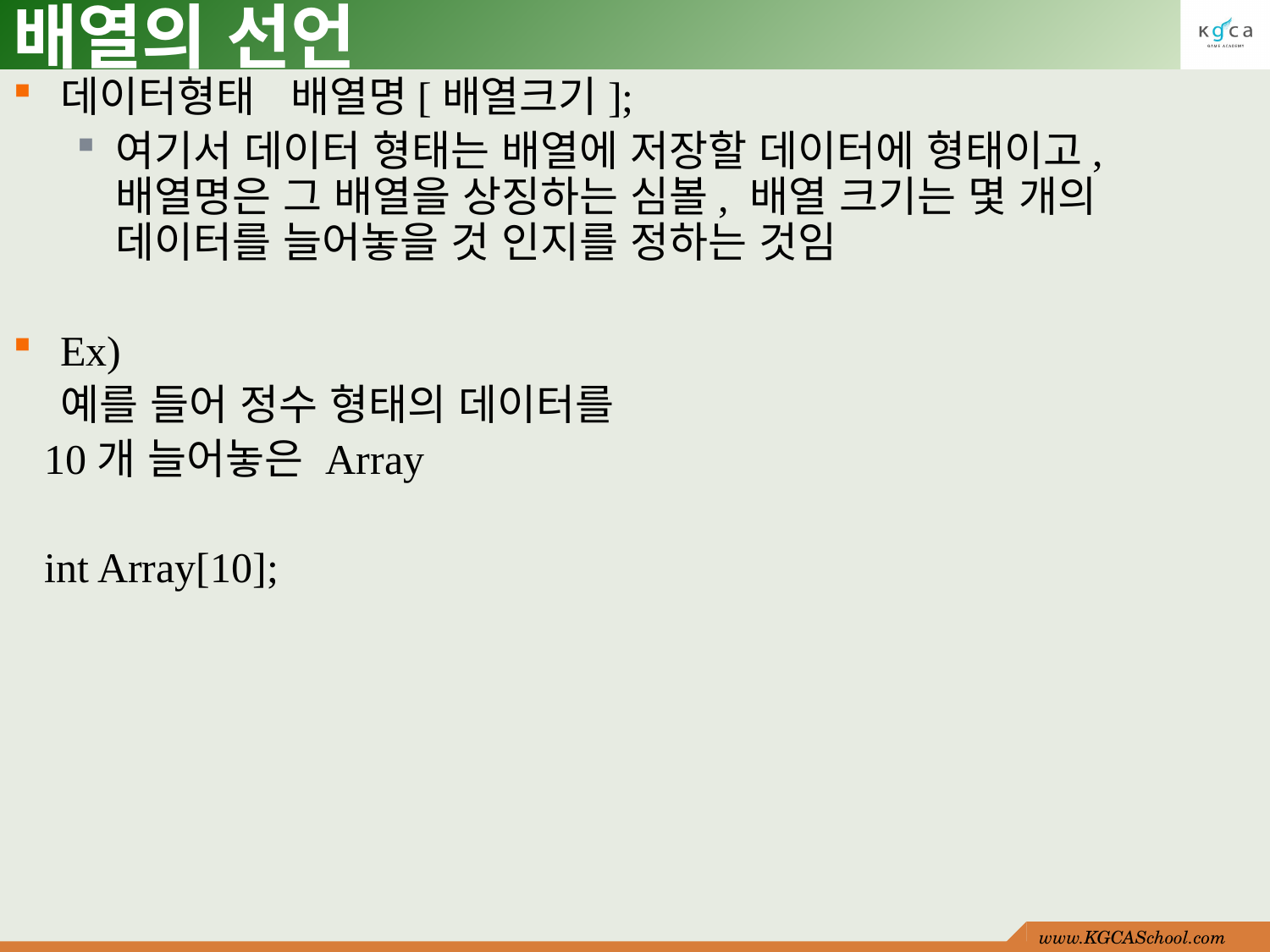

# 배열의 선언
데이터형태   배열명[배열크기];
여기서 데이터 형태는 배열에 저장할 데이터에 형태이고, 배열명은 그 배열을 상징하는 심볼, 배열 크기는 몇 개의 데이터를 늘어놓을 것 인지를 정하는 것임

Ex)
	예를 들어 정수 형태의 데이터를
   10개 늘어놓은 Array

   int Array[10];